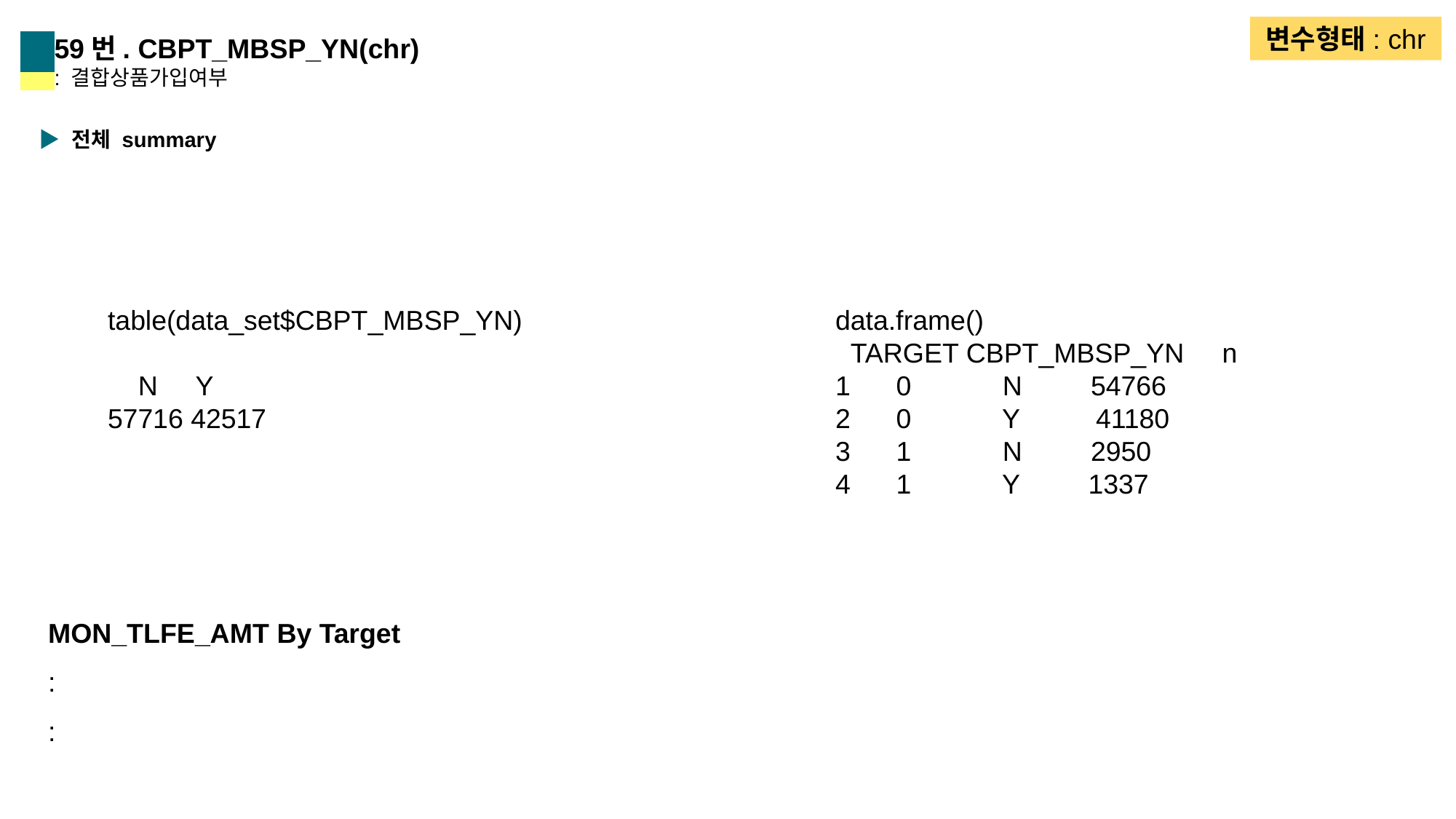

변수형태: chr
59번. CBPT_MBSP_YN(chr)
: 결합상품가입여부

▶ 전체 summary
table(data_set$CBPT_MBSP_YN)

    N     Y
57716 42517
data.frame()
  TARGET CBPT_MBSP_YN     n
1      0            N         54766
2      0            Y          41180
3      1            N         2950
4      1            Y         1337
MON_TLFE_AMT By Target
:
: